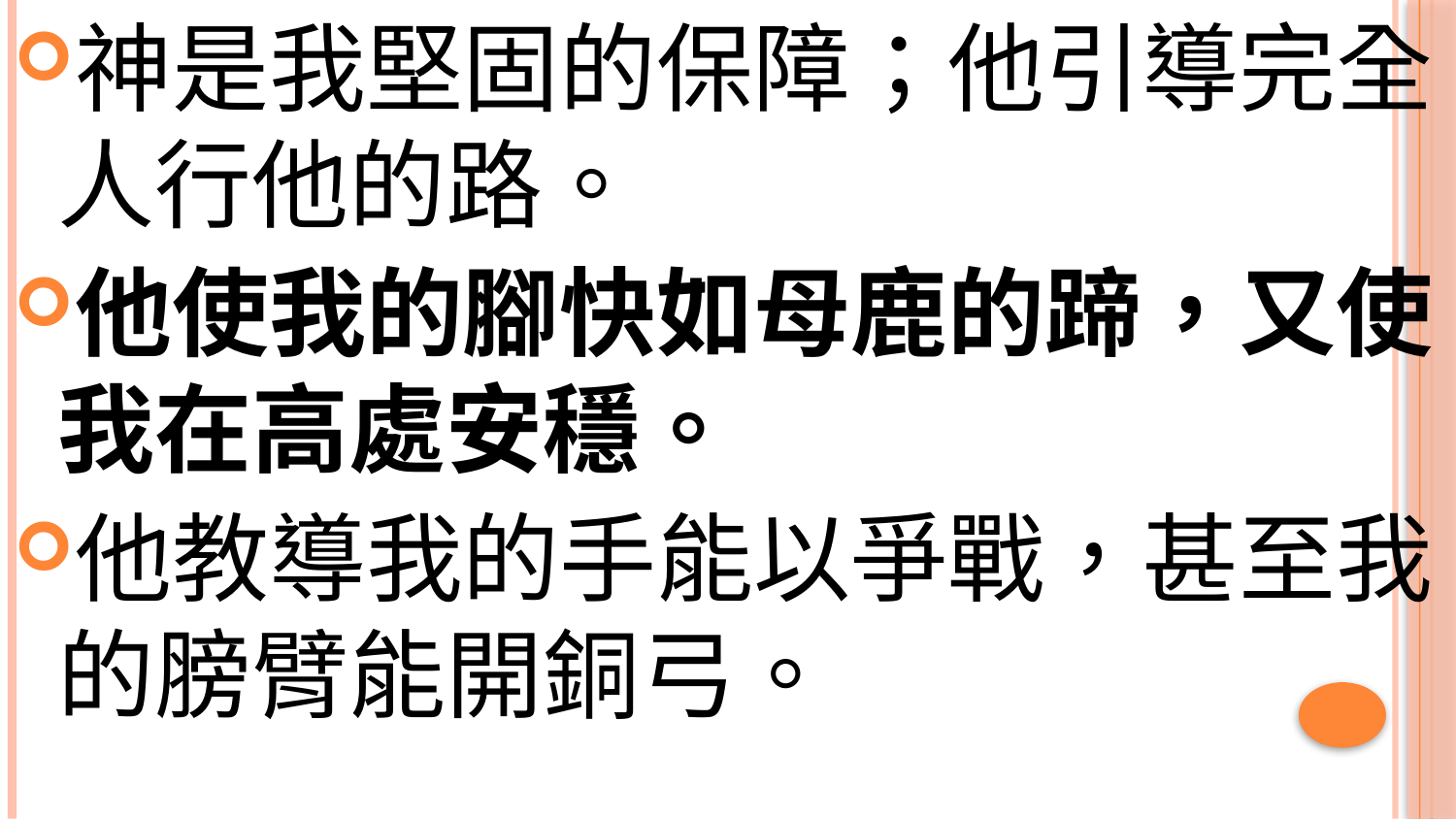

神是我堅固的保障；他引導完全人行他的路。
他使我的腳快如母鹿的蹄，又使我在高處安穩。
他教導我的手能以爭戰，甚至我的膀臂能開銅弓。